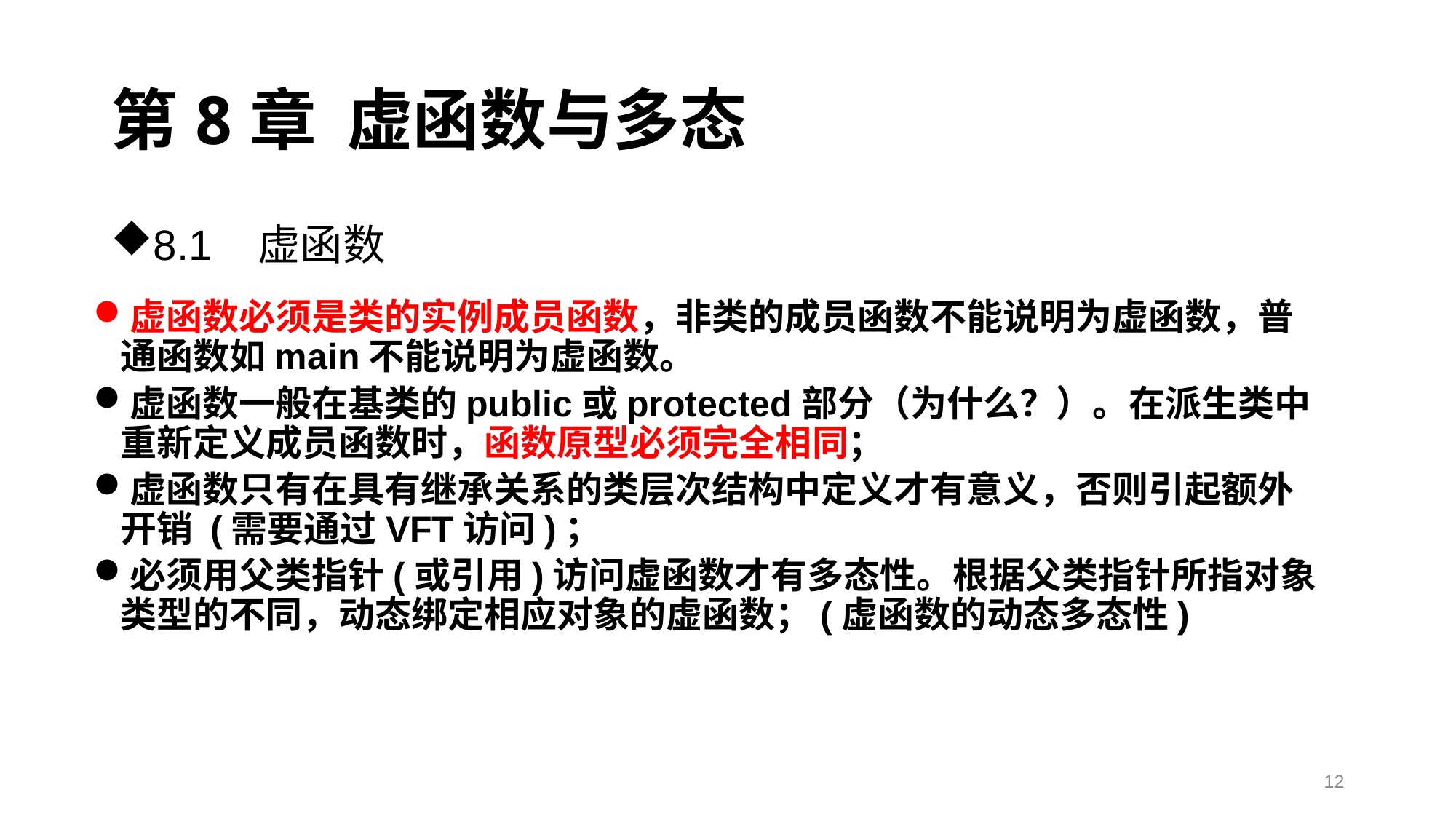

# 第8章  虚函数与多态
8.1   虚函数
虚函数必须是类的实例成员函数，非类的成员函数不能说明为虚函数，普通函数如main不能说明为虚函数。
虚函数一般在基类的public或protected部分（为什么？）。在派生类中重新定义成员函数时，函数原型必须完全相同；
虚函数只有在具有继承关系的类层次结构中定义才有意义，否则引起额外开销 (需要通过VFT访问)；
必须用父类指针(或引用)访问虚函数才有多态性。根据父类指针所指对象类型的不同，动态绑定相应对象的虚函数；(虚函数的动态多态性)
12